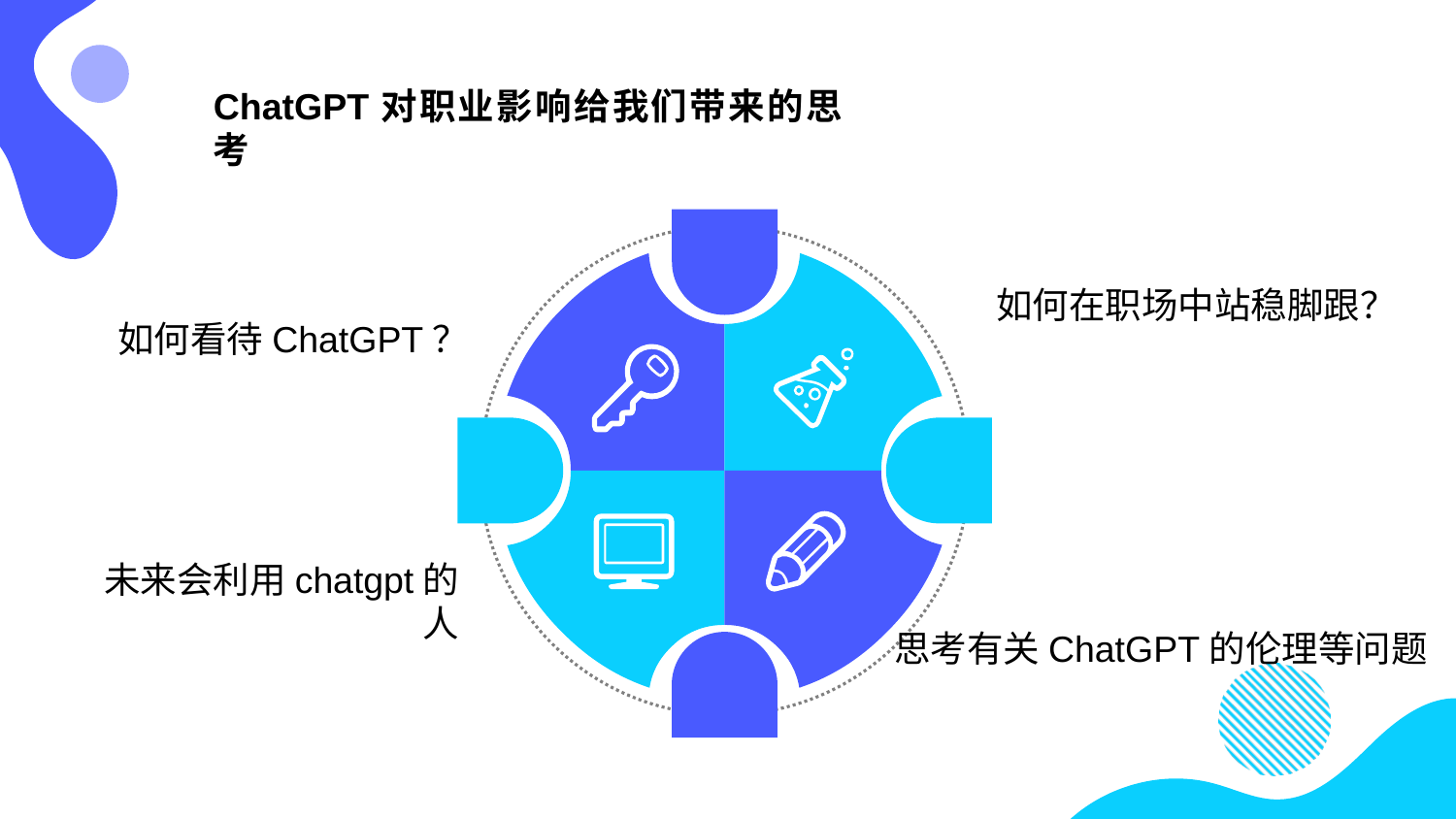

ChatGPT对职业影响给我们带来的思考

如何在职场中站稳脚跟？
如何看待ChatGPT？

未来会利用chatgpt的人
思考有关ChatGPT的伦理等问题